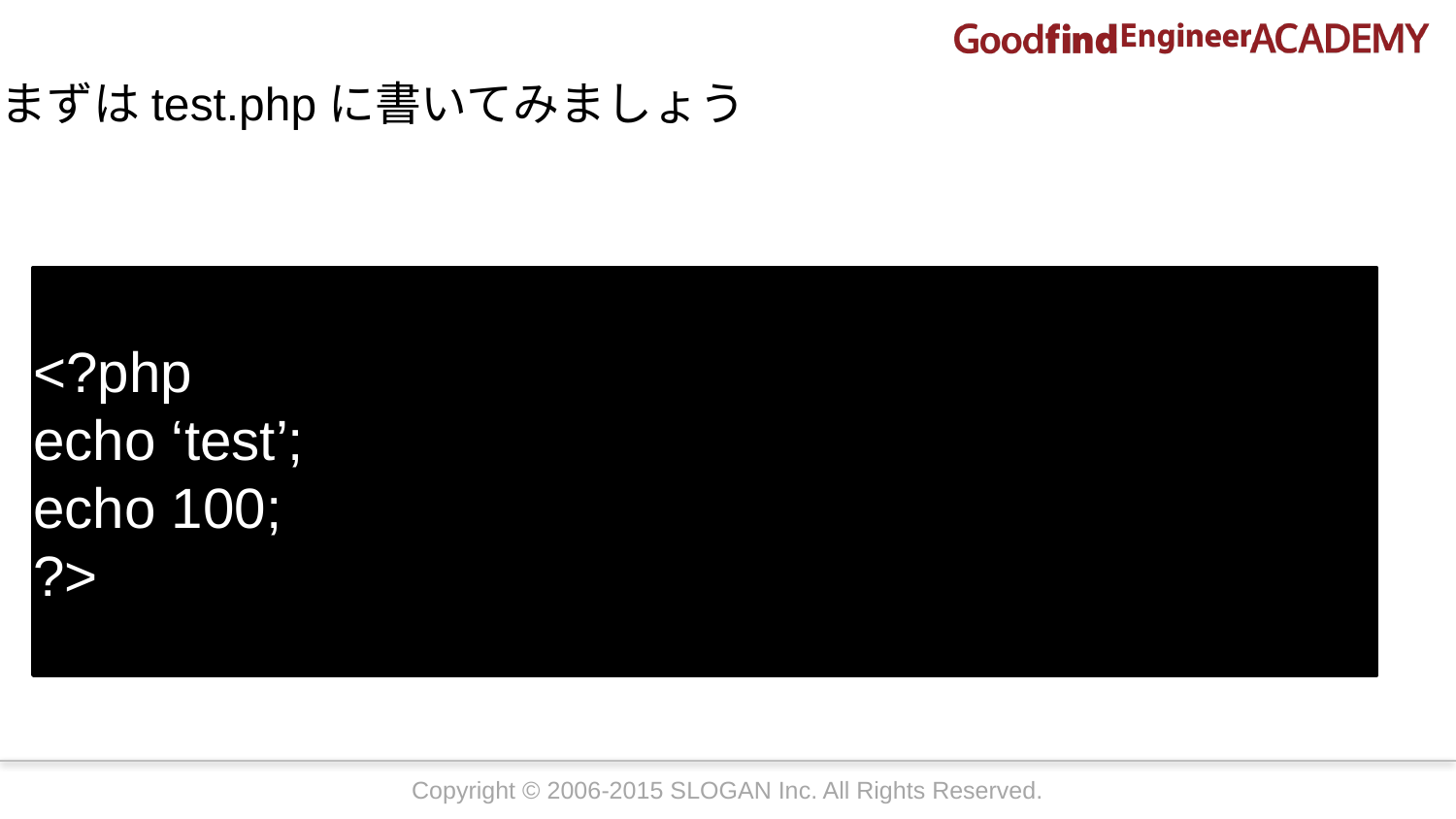

まずはtest.phpに書いてみましょう

<?php
echo ‘test’;
echo 100;
?>